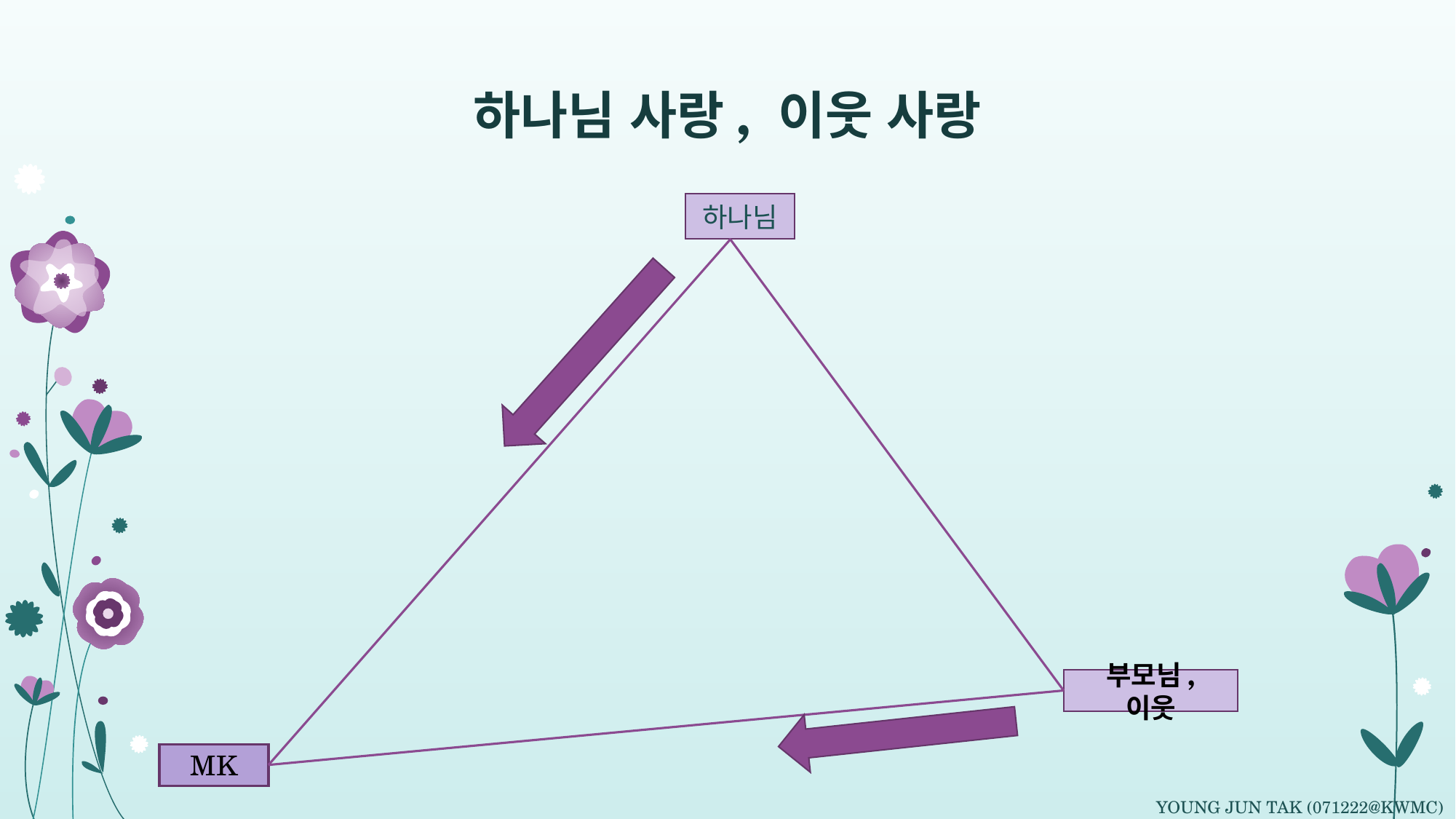

# 하나님 사랑, 이웃 사랑
하나님

부모님, 이웃

MK
YOUNG JUN TAK (071222@KWMC)